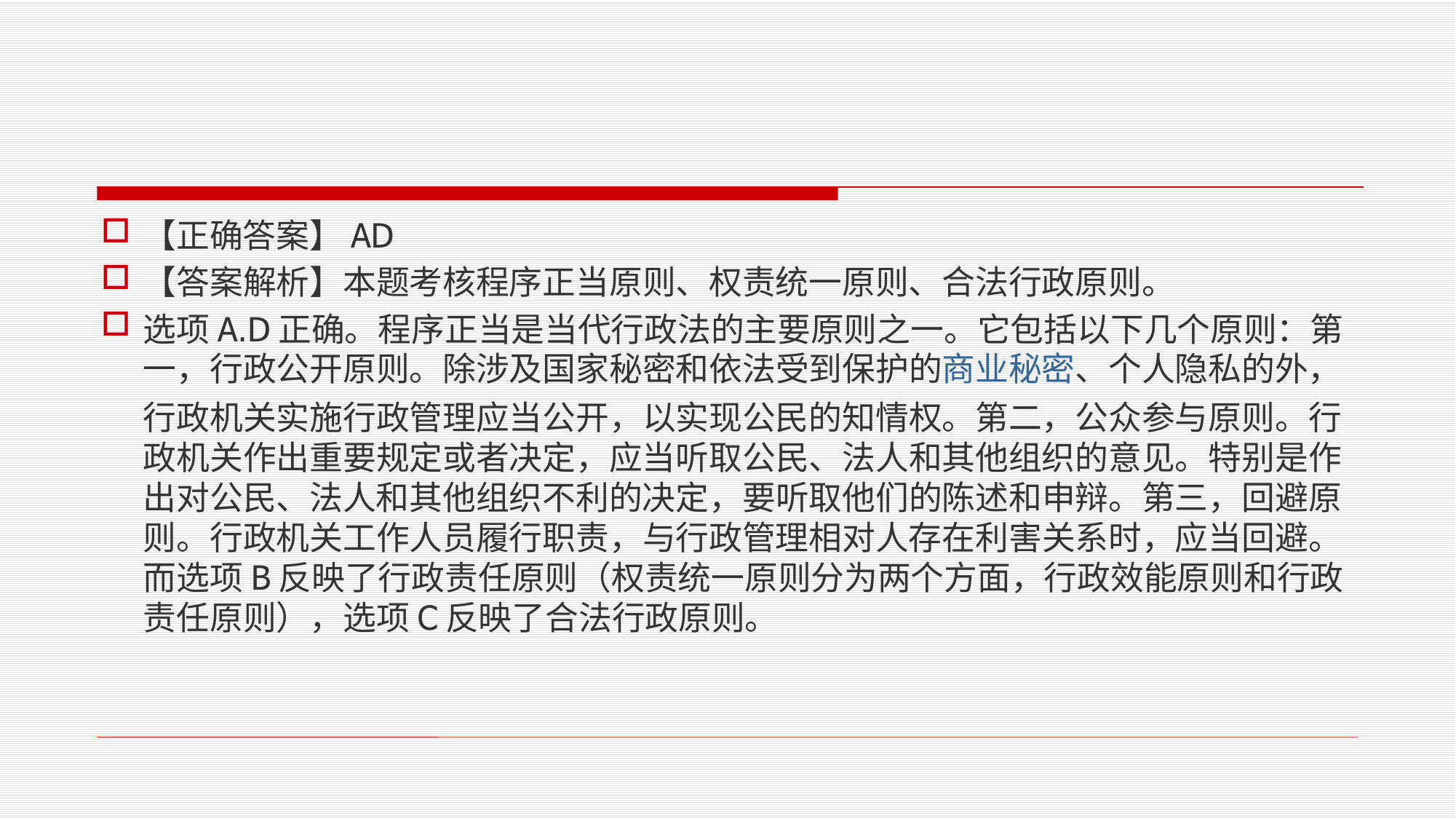

#
【正确答案】AD
【答案解析】本题考核程序正当原则、权责统一原则、合法行政原则。
选项A.D正确。程序正当是当代行政法的主要原则之一。它包括以下几个原则：第一，行政公开原则。除涉及国家秘密和依法受到保护的商业秘密、个人隐私的外，行政机关实施行政管理应当公开，以实现公民的知情权。第二，公众参与原则。行政机关作出重要规定或者决定，应当听取公民、法人和其他组织的意见。特别是作出对公民、法人和其他组织不利的决定，要听取他们的陈述和申辩。第三，回避原则。行政机关工作人员履行职责，与行政管理相对人存在利害关系时，应当回避。而选项B反映了行政责任原则（权责统一原则分为两个方面，行政效能原则和行政责任原则），选项C反映了合法行政原则。